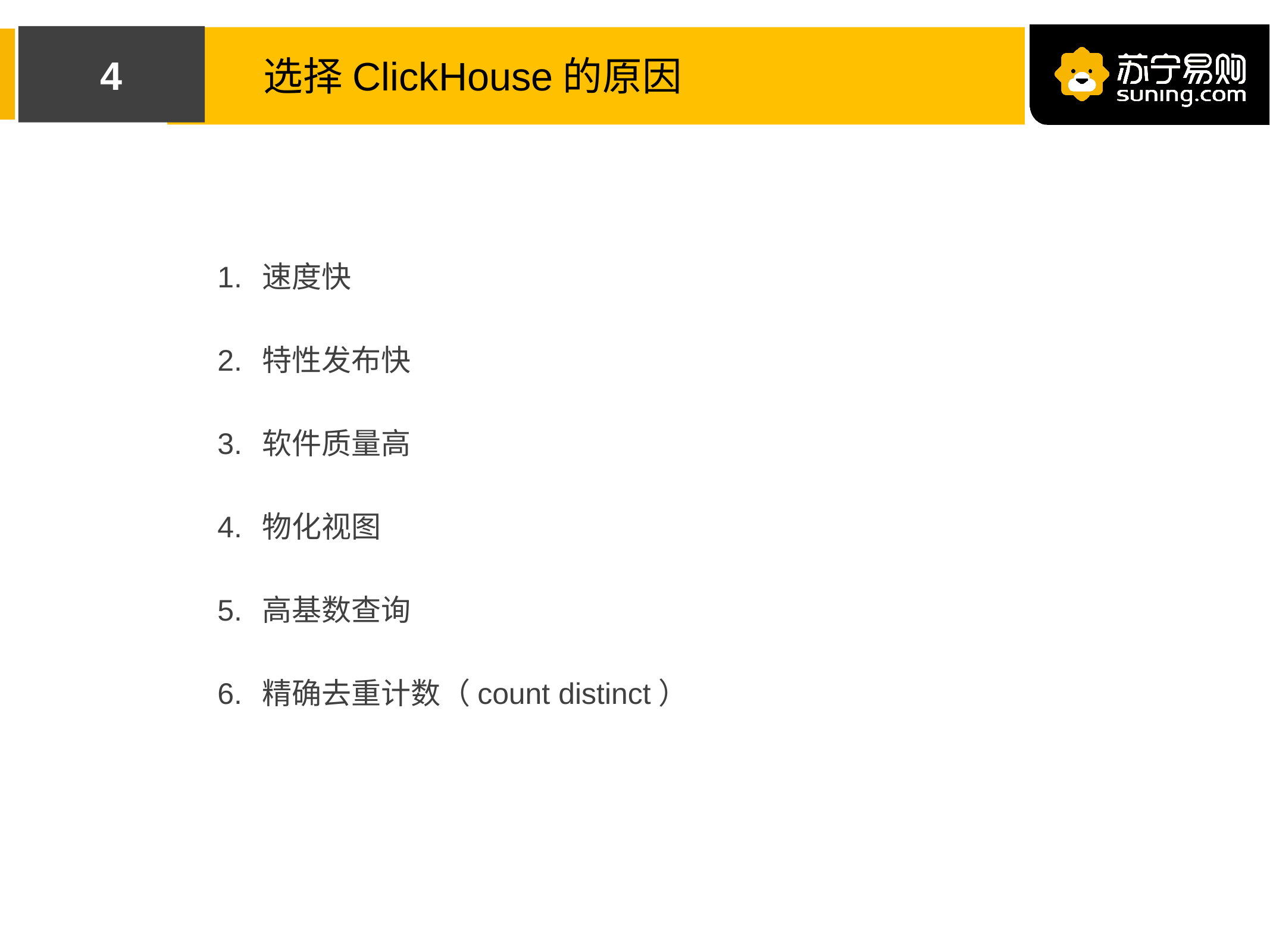

4
选择ClickHouse的原因
速度快

特性发布快

软件质量高

物化视图

高基数查询

精确去重计数（count distinct）